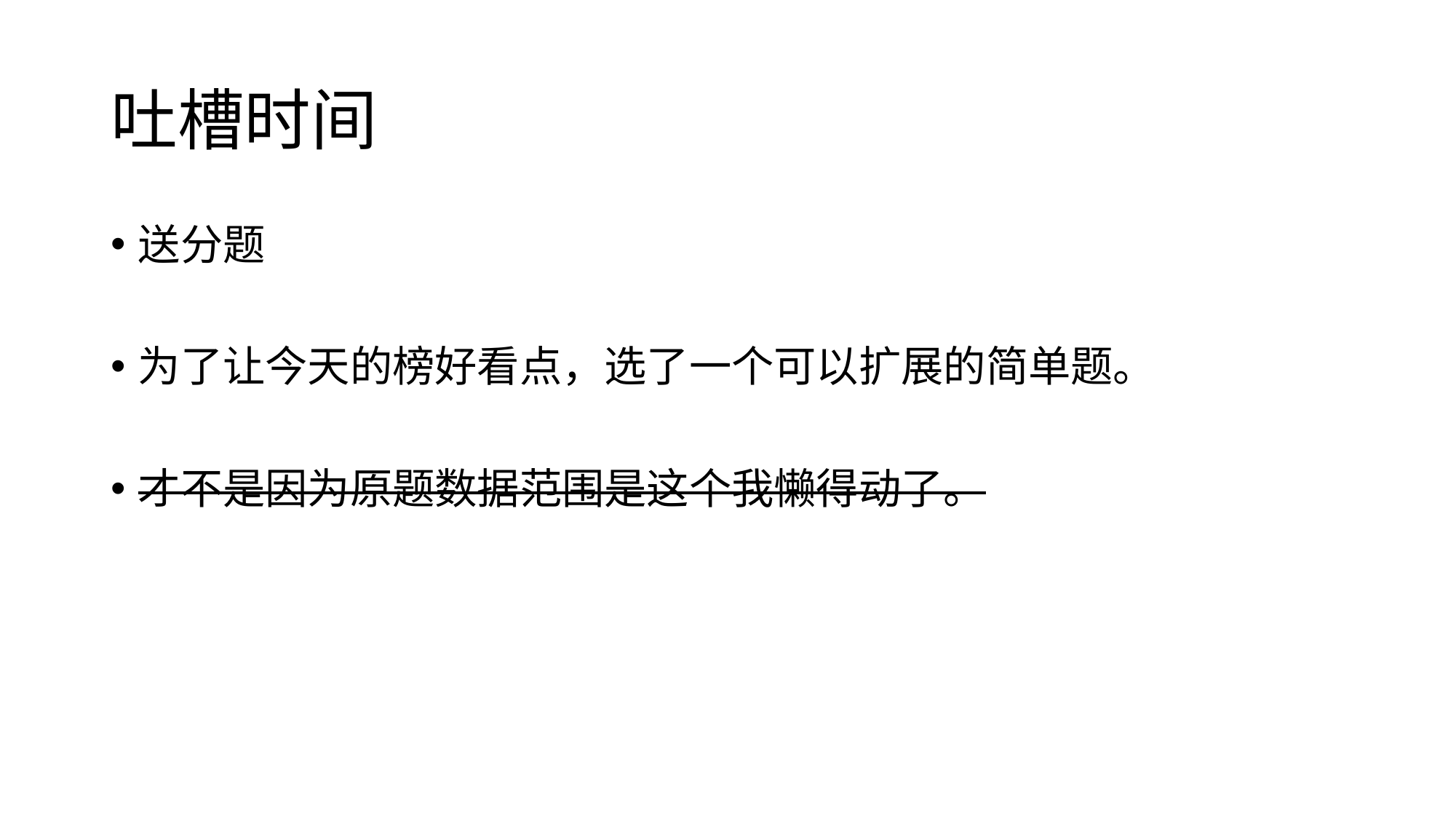

# 吐槽时间
送分题

为了让今天的榜好看点，选了一个可以扩展的简单题。

才不是因为原题数据范围是这个我懒得动了。